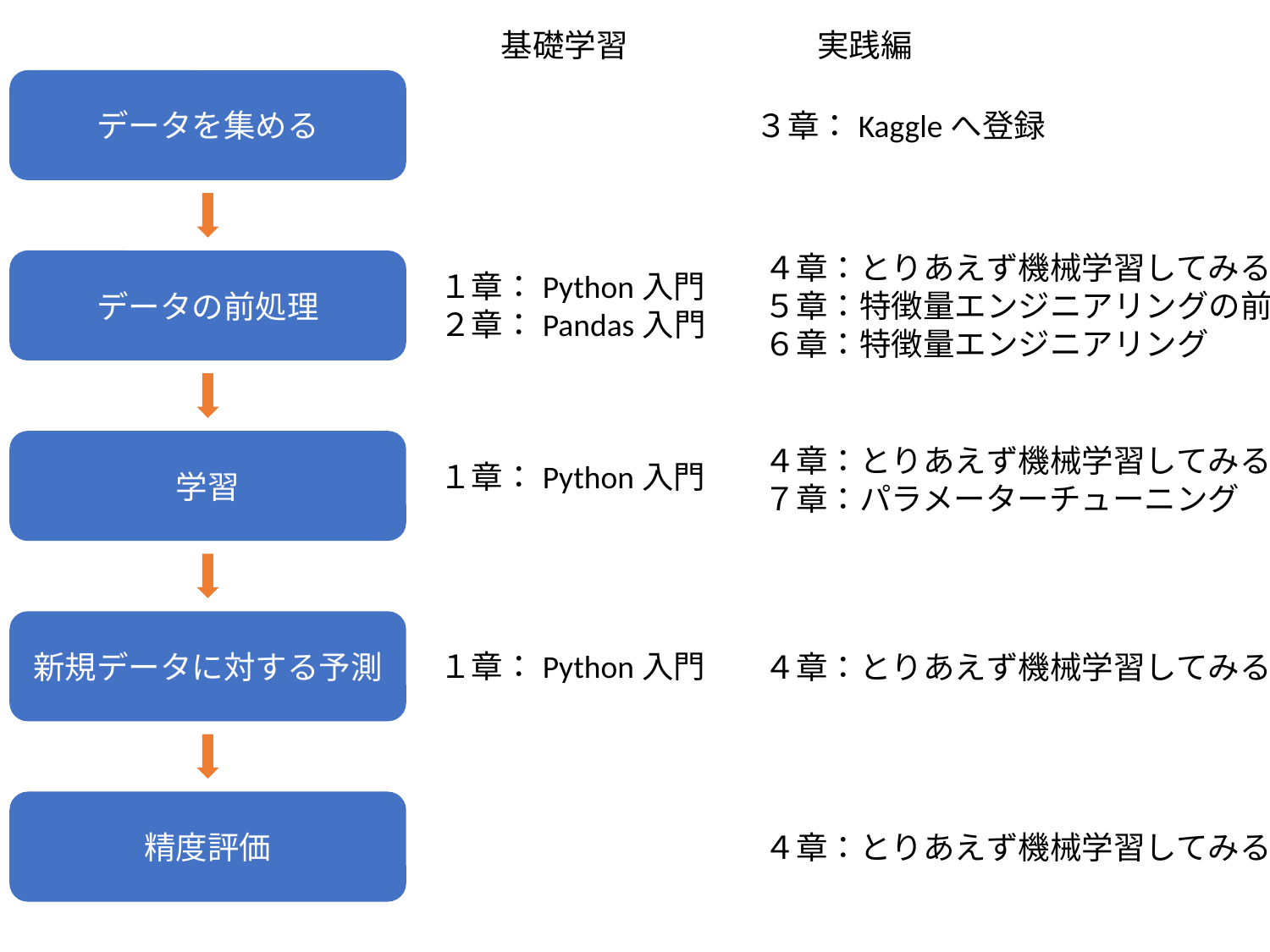

基礎学習
実践編
データを集める

データの前処理

学習

新規データに対する予測

精度評価
３章：Kaggleへ登録
４章：とりあえず機械学習してみる
５章：特徴量エンジニアリングの前準備
６章：特徴量エンジニアリング
１章：Python入門
２章：Pandas入門
４章：とりあえず機械学習してみる
７章：パラメーターチューニング
１章：Python入門
４章：とりあえず機械学習してみる
１章：Python入門
４章：とりあえず機械学習してみる